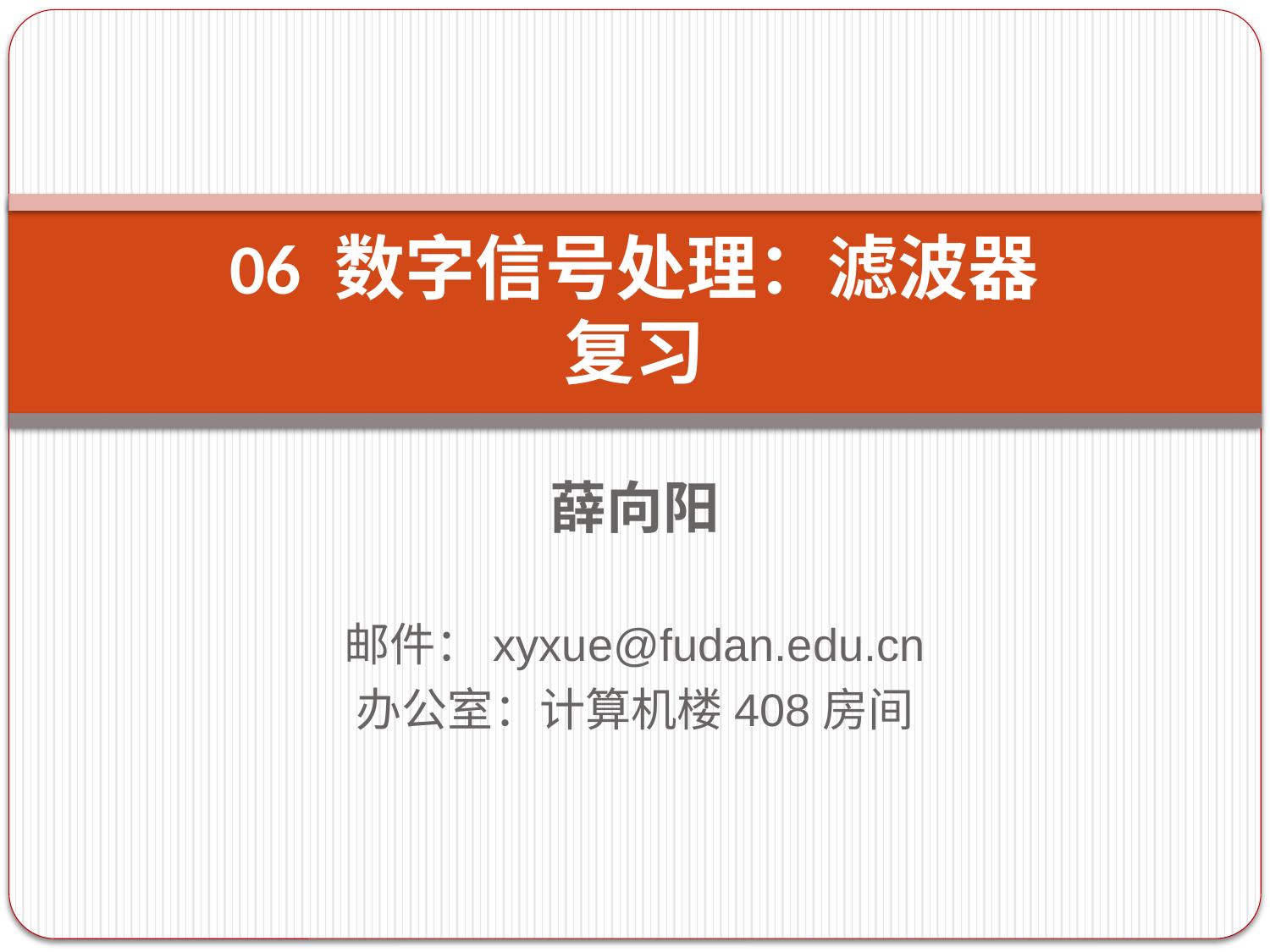

# 06 数字信号处理：滤波器 复习
薛向阳

邮件：xyxue@fudan.edu.cn
办公室：计算机楼408房间